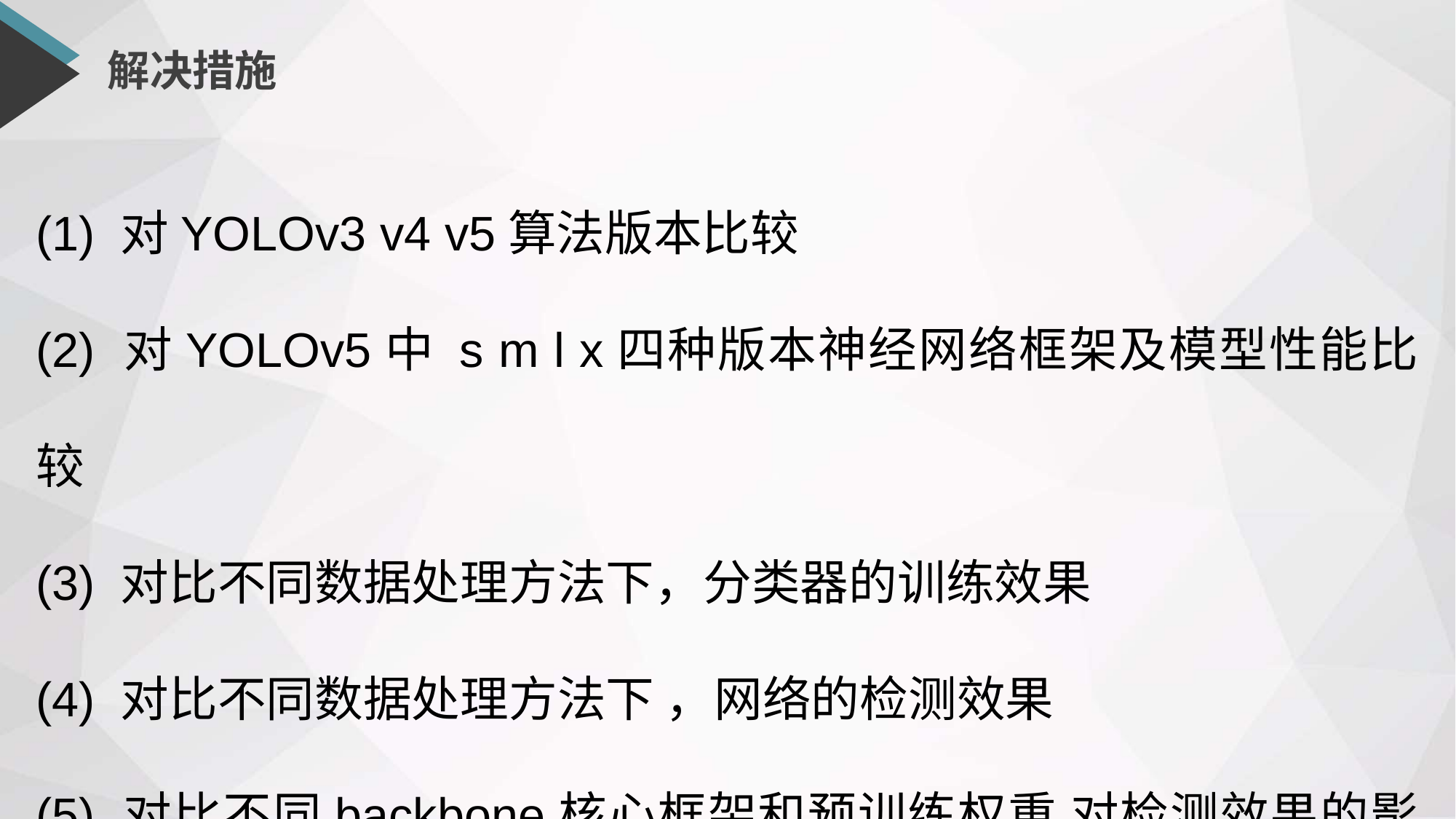

# 解决措施
(1) 对YOLOv3 v4 v5算法版本比较
(2) 对YOLOv5中 s m l x四种版本神经网络框架及模型性能比较
(3) 对比不同数据处理方法下，分类器的训练效果
(4) 对比不同数据处理方法下 ，网络的检测效果
(5) 对比不同backbone核心框架和预训练权重 对检测效果的影响